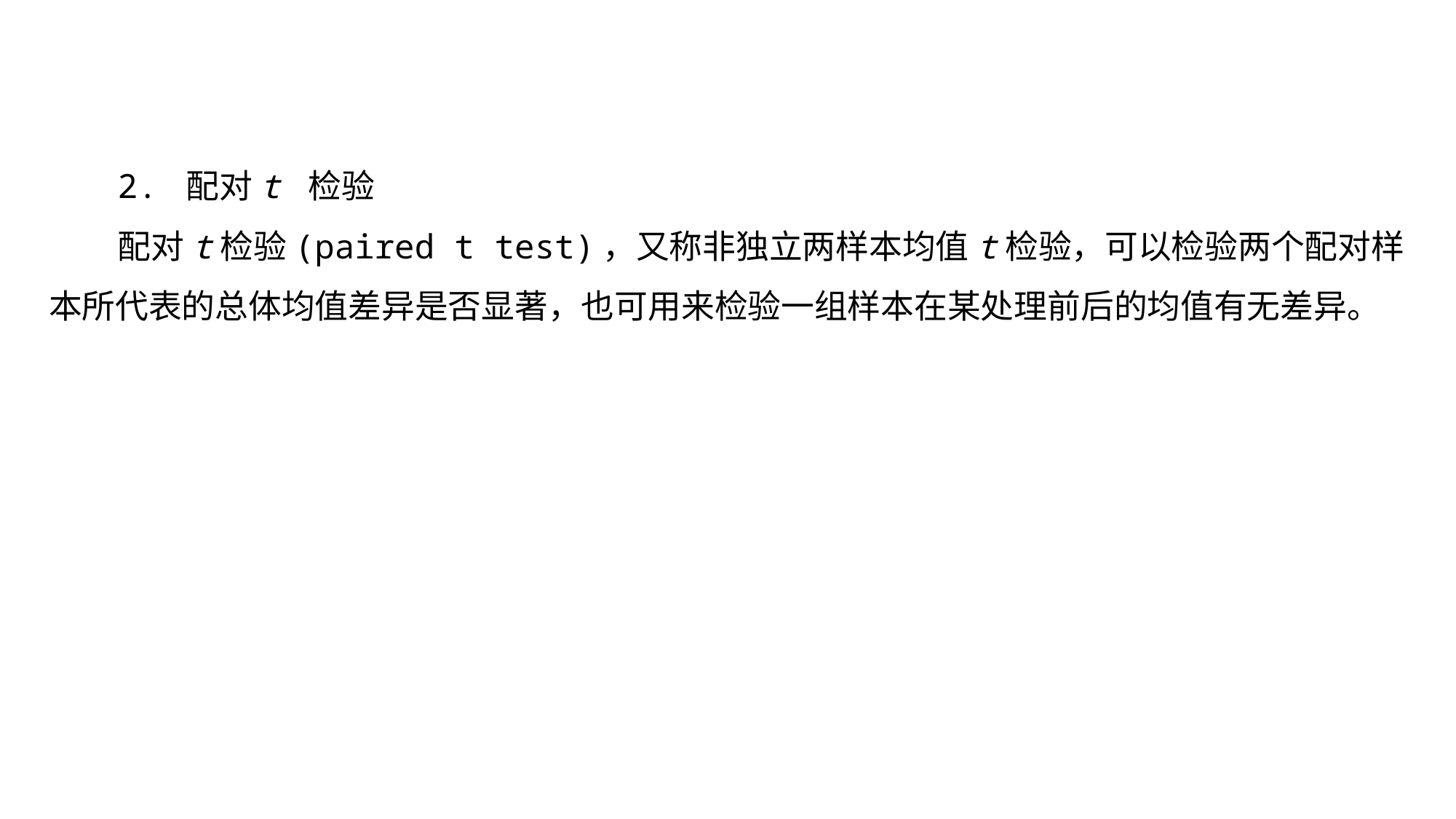

2. 配对t 检验
配对t检验(paired t test)，又称非独立两样本均值t检验，可以检验两个配对样本所代表的总体均值差异是否显著，也可用来检验一组样本在某处理前后的均值有无差异。